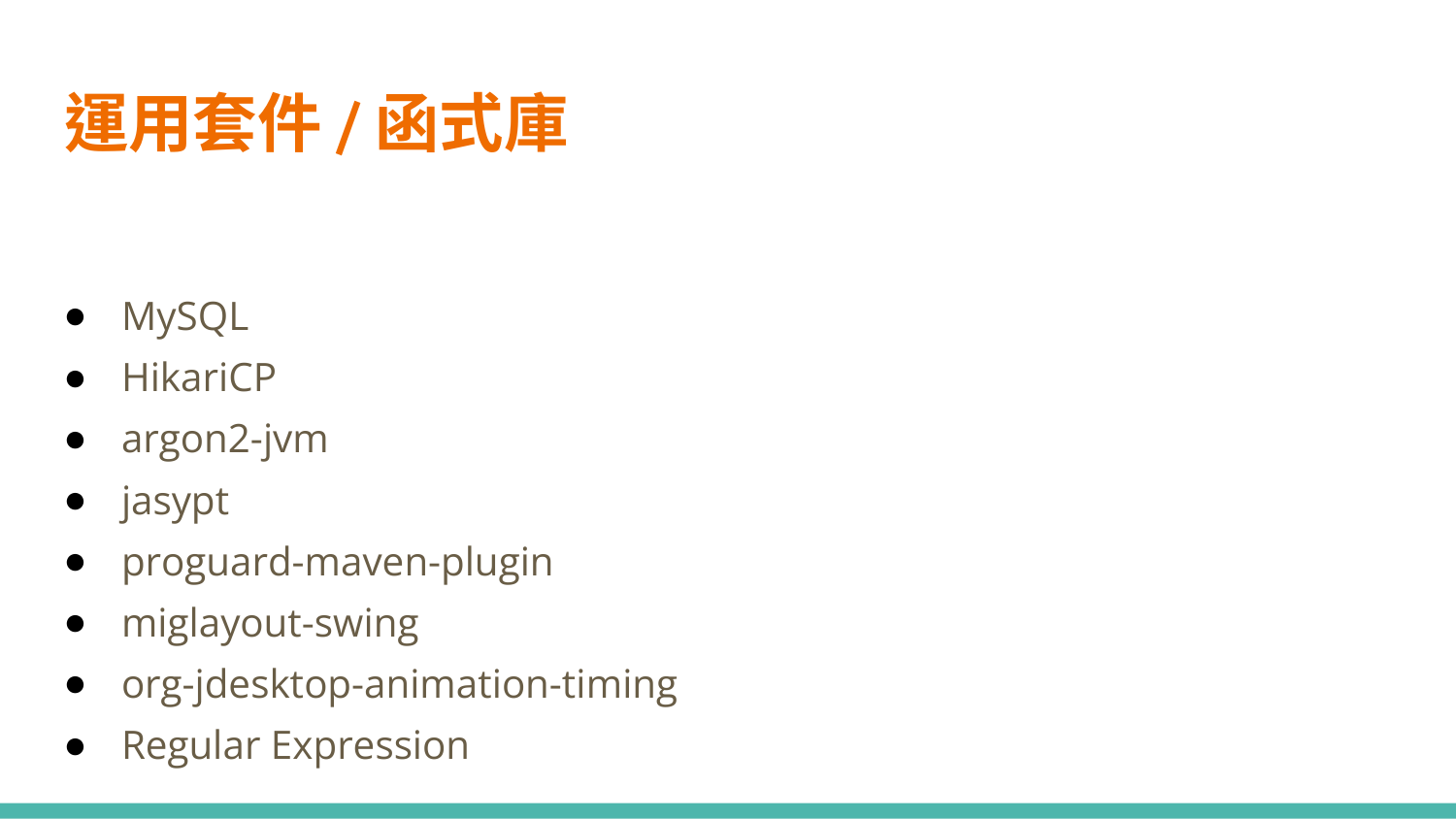

# 運用套件/函式庫
MySQL
HikariCP
argon2-jvm
jasypt
proguard-maven-plugin
miglayout-swing
org-jdesktop-animation-timing
Regular Expression